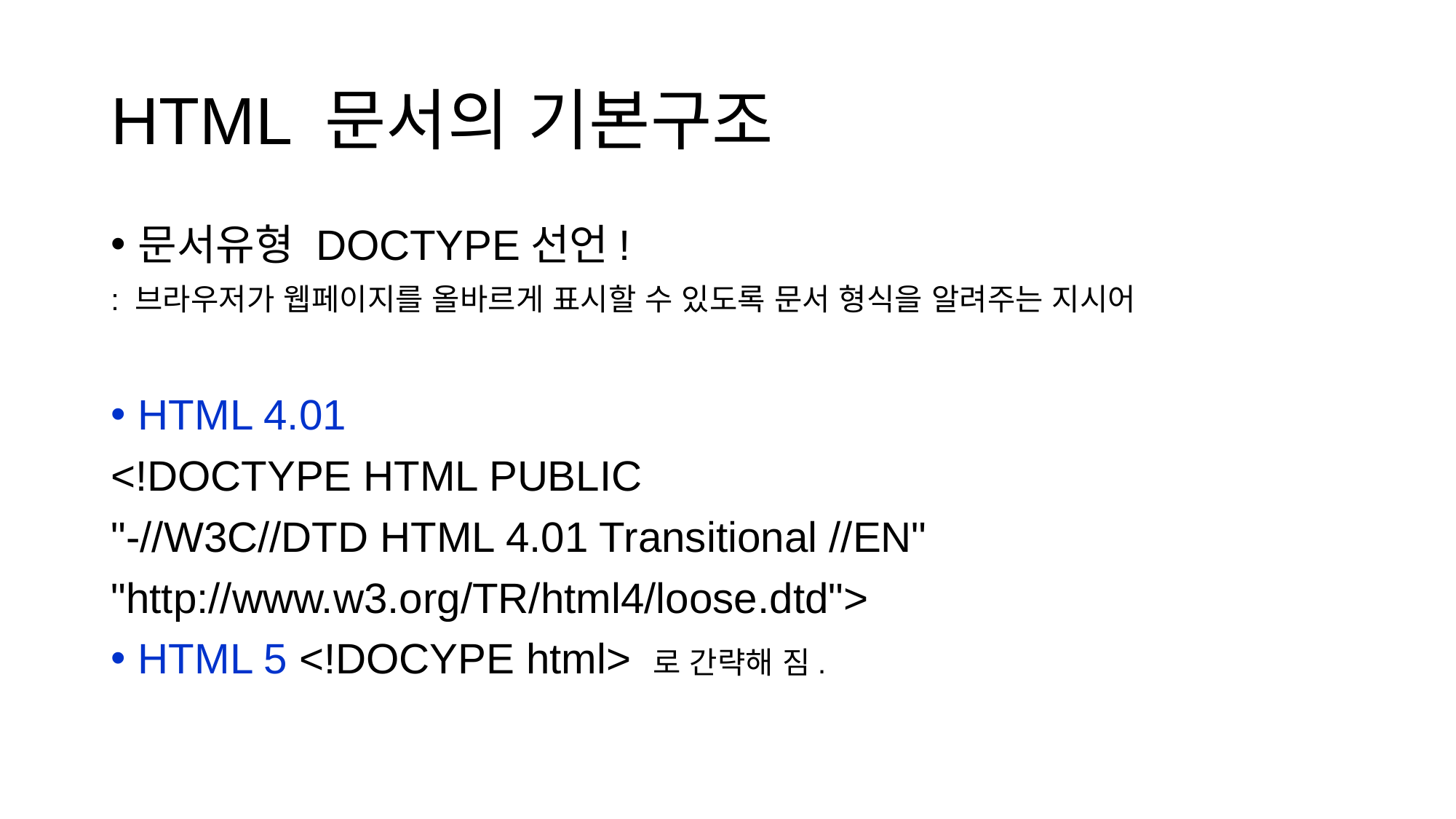

# HTML 문서의 기본구조
문서유형 DOCTYPE선언!
: 브라우저가 웹페이지를 올바르게 표시할 수 있도록 문서 형식을 알려주는 지시어

HTML 4.01
<!DOCTYPE HTML PUBLIC
"-//W3C//DTD HTML 4.01 Transitional //EN"
"http://www.w3.org/TR/html4/loose.dtd">
HTML 5 <!DOCYPE html> 로 간략해 짐.